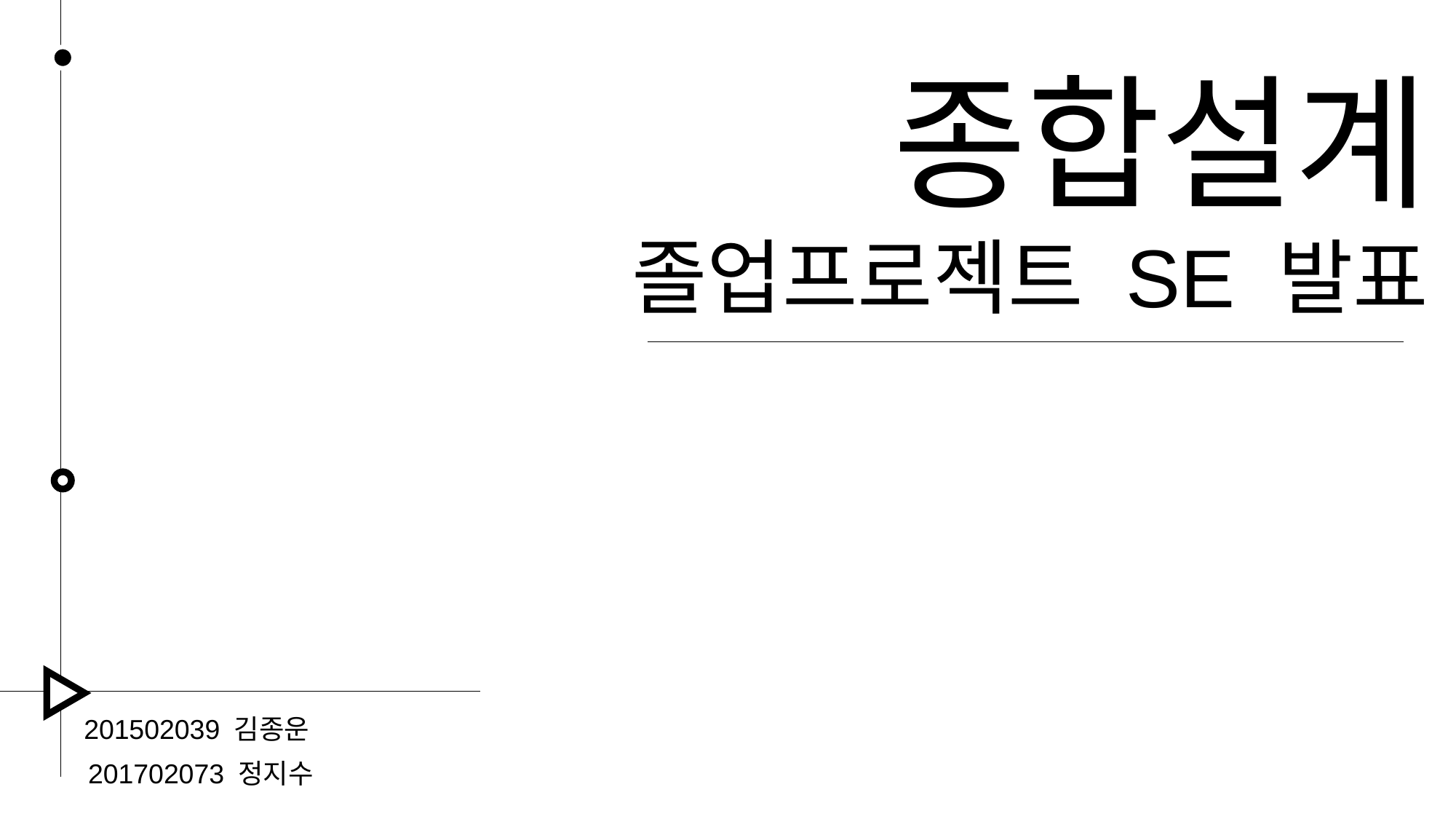

종합설계
졸업프로젝트 SE 발표
201502039 김종운
201702073 정지수